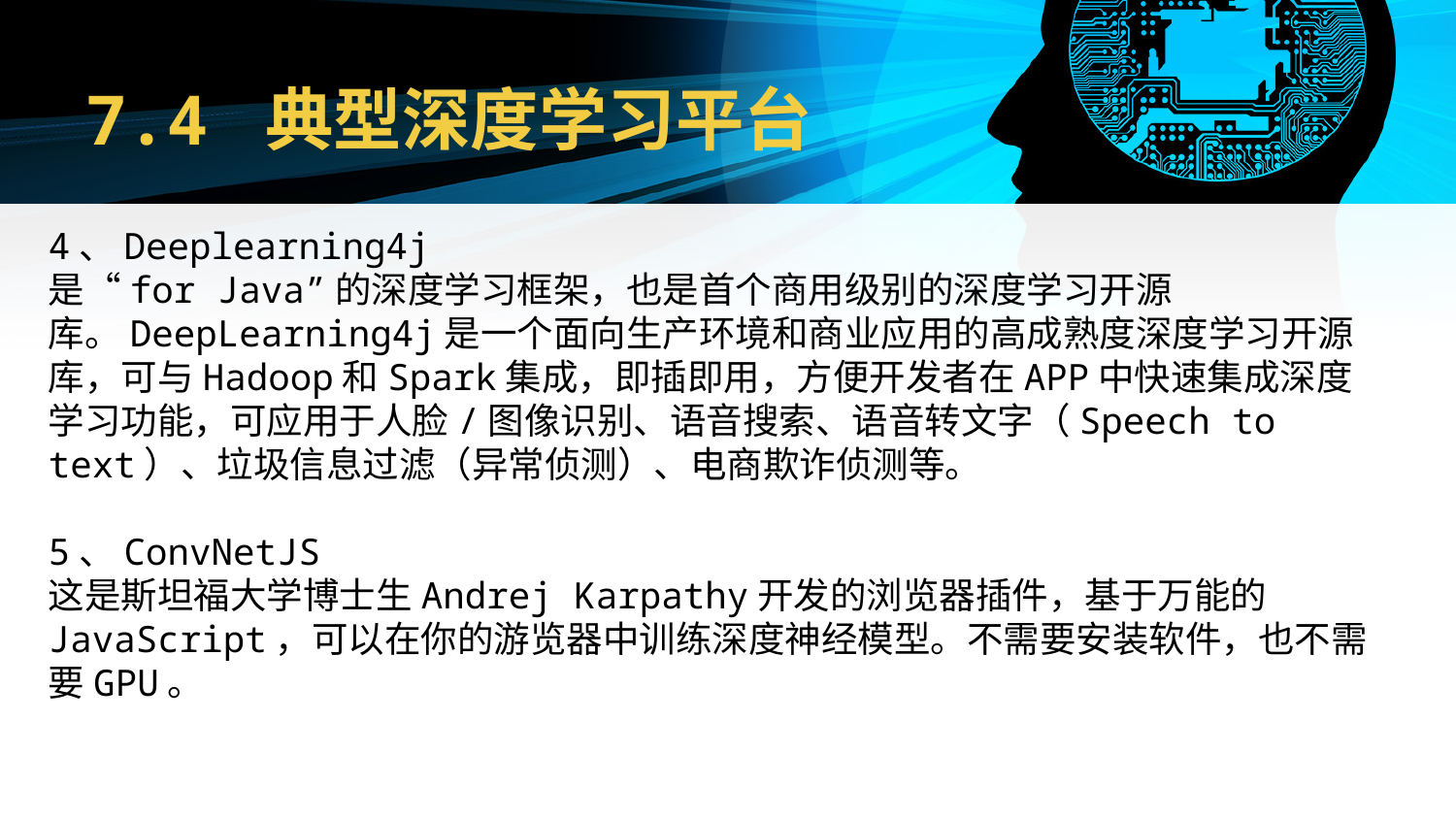

# 7.4 典型深度学习平台
4、Deeplearning4j
是“for Java”的深度学习框架，也是首个商用级别的深度学习开源库。DeepLearning4j是一个面向生产环境和商业应用的高成熟度深度学习开源库，可与Hadoop和Spark集成，即插即用，方便开发者在APP中快速集成深度学习功能，可应用于人脸/图像识别、语音搜索、语音转文字（Speech to text）、垃圾信息过滤（异常侦测）、电商欺诈侦测等。

5、ConvNetJS
这是斯坦福大学博士生Andrej Karpathy开发的浏览器插件，基于万能的JavaScript，可以在你的游览器中训练深度神经模型。不需要安装软件，也不需要GPU。